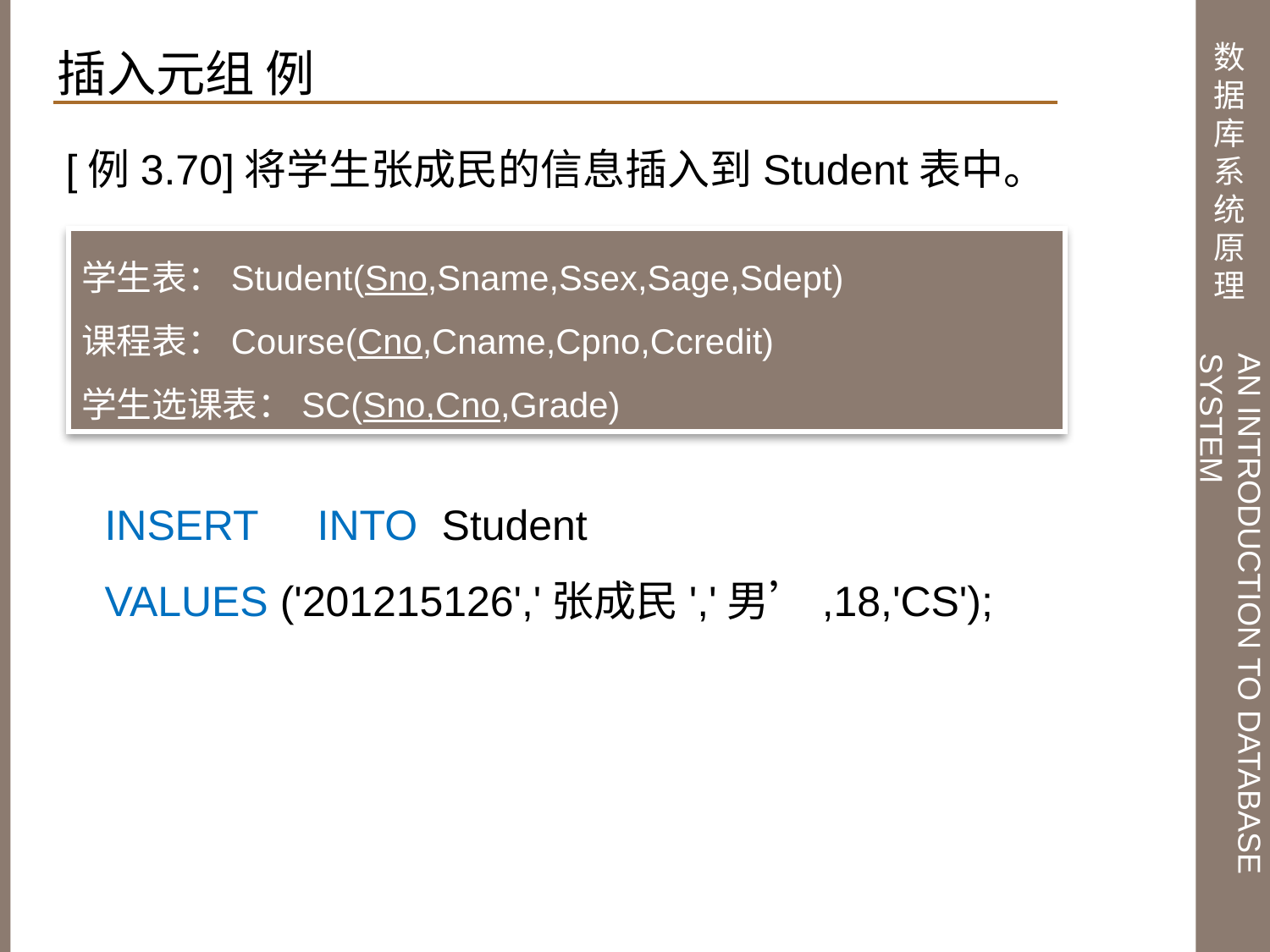

插入元组 例
[例3.70]将学生张成民的信息插入到Student表中。

学生表：Student(Sno,Sname,Ssex,Sage,Sdept)
课程表：Course(Cno,Cname,Cpno,Ccredit)
学生选课表：SC(Sno,Cno,Grade)
INSERT     INTO  Student
VALUES ('201215126','张成民','男’,18,'CS');